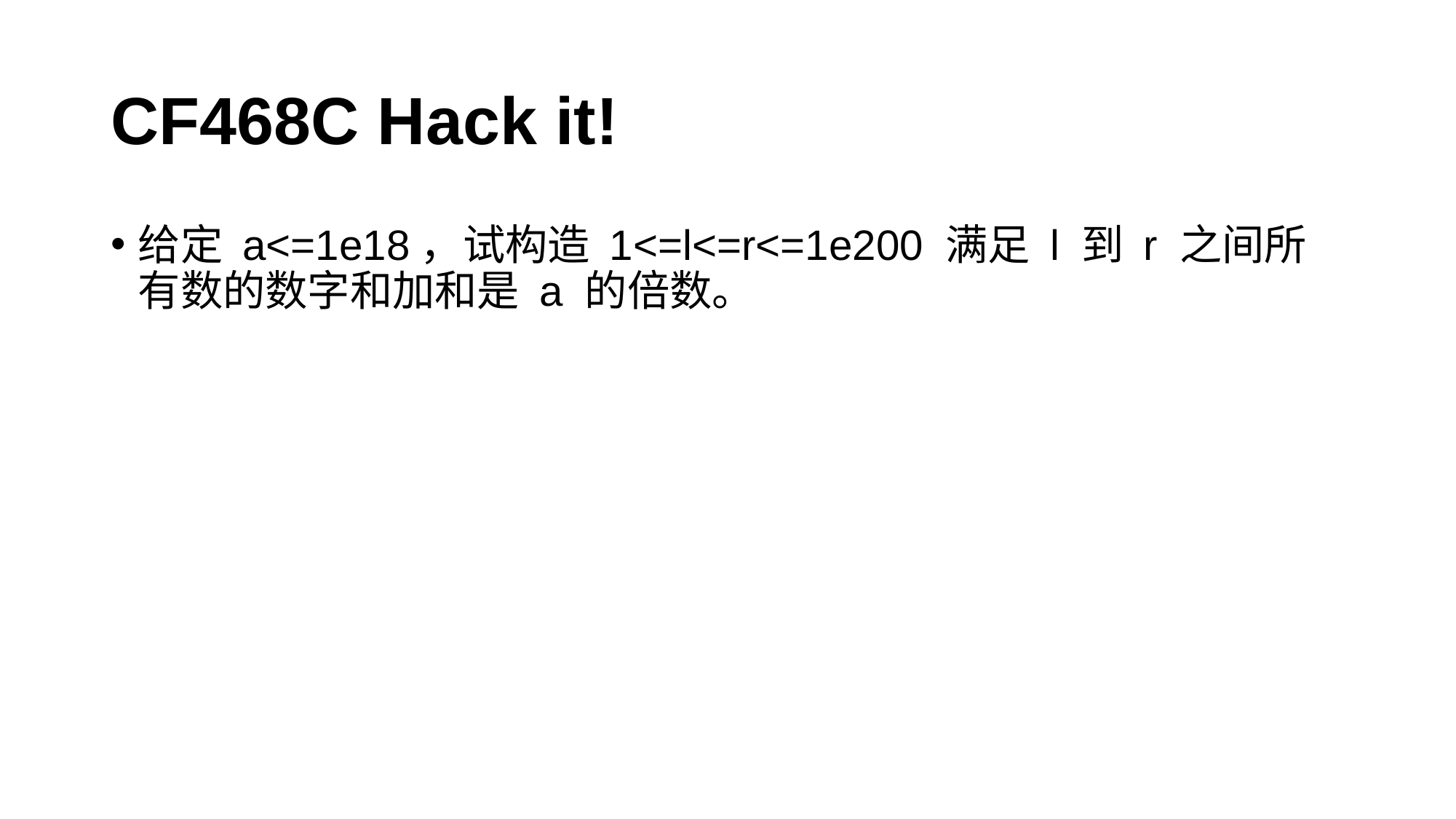

# CF468C Hack it!
给定 a<=1e18，试构造 1<=l<=r<=1e200 满足 l 到 r 之间所有数的数字和加和是 a 的倍数。